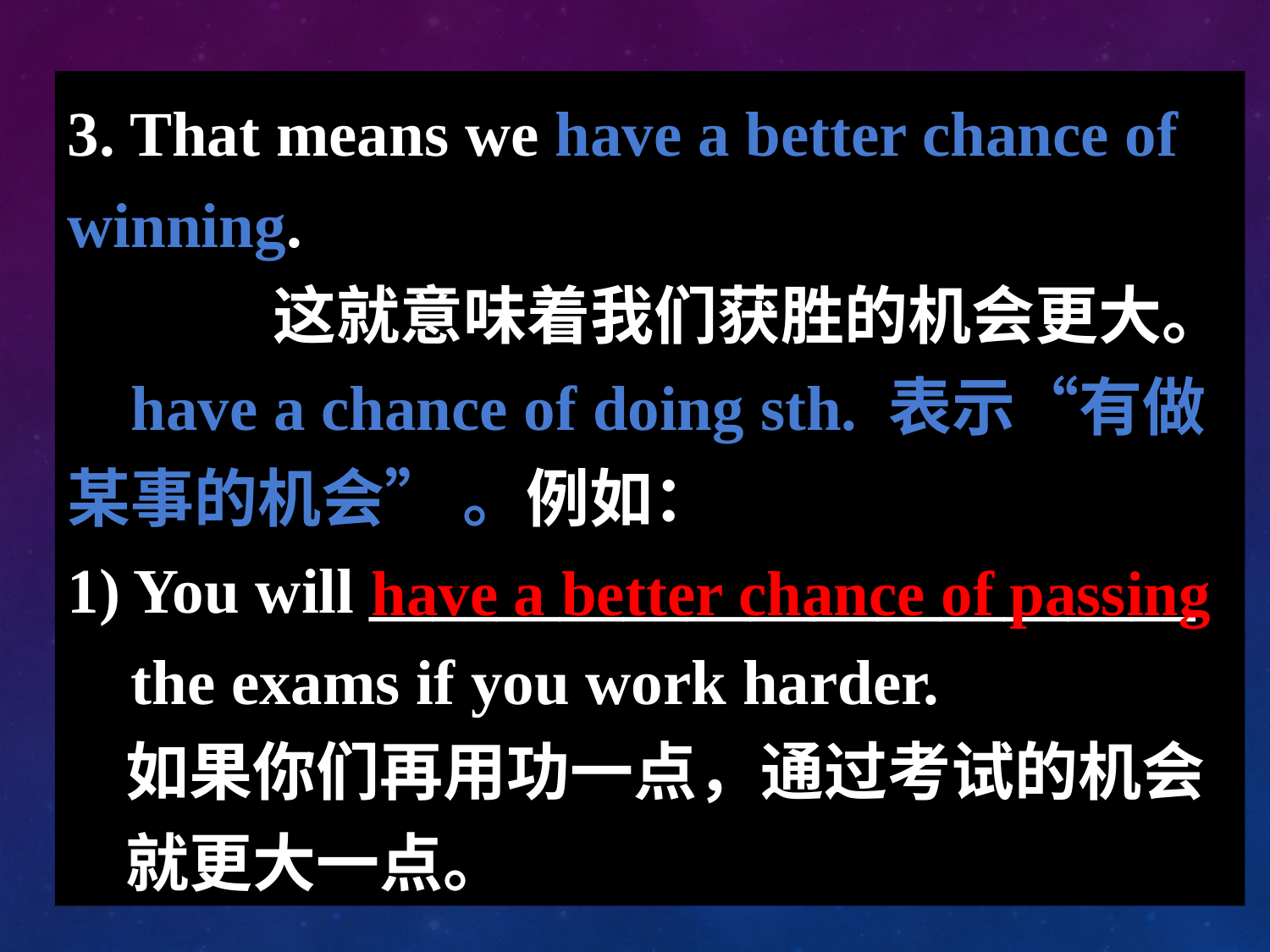

3. That means we have a better chance of winning.                                                                       这就意味着我们获胜的机会更大。
    have a chance of doing sth. 表示“有做某事的机会” 。例如：
1) You will __________________________
    the exams if you work harder.
   如果你们再用功一点，通过考试的机会
   就更大一点。
have a better chance of passing